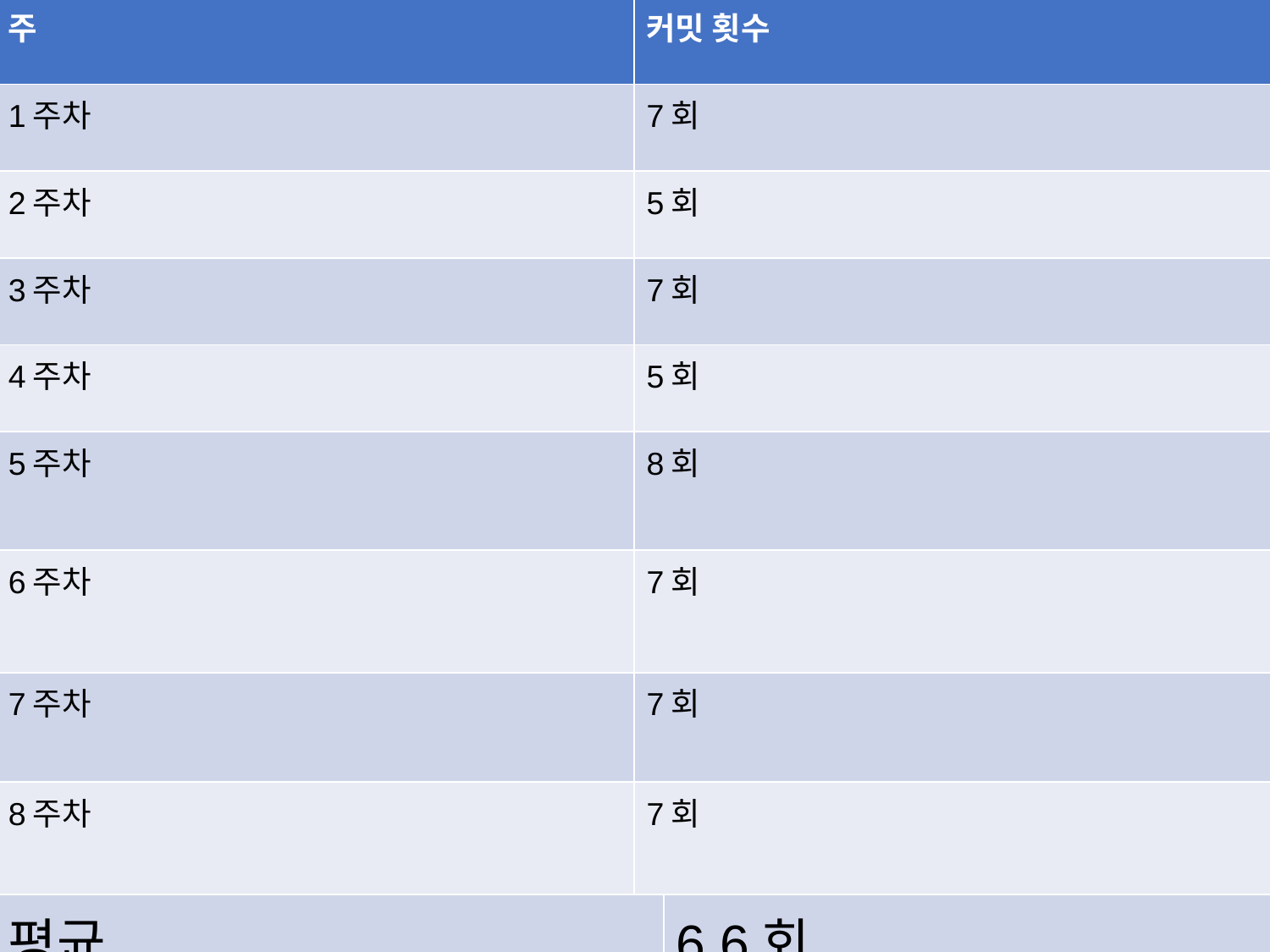

| 주 | 커밋 횟수 |  |
| --- | --- | --- |
| 1주차 | 7회 |  |
| 2주차 | 5회 |  |
| 3주차 | 7회 |  |
| 4주차 | 5회 |  |
| 5주차 | 8회 |  |
| 6주차 | 7회 |  |
| 7주차 | 7회 |  |
| 8주차 | 7회 |  |
| 평균 |  | 6.6회 |